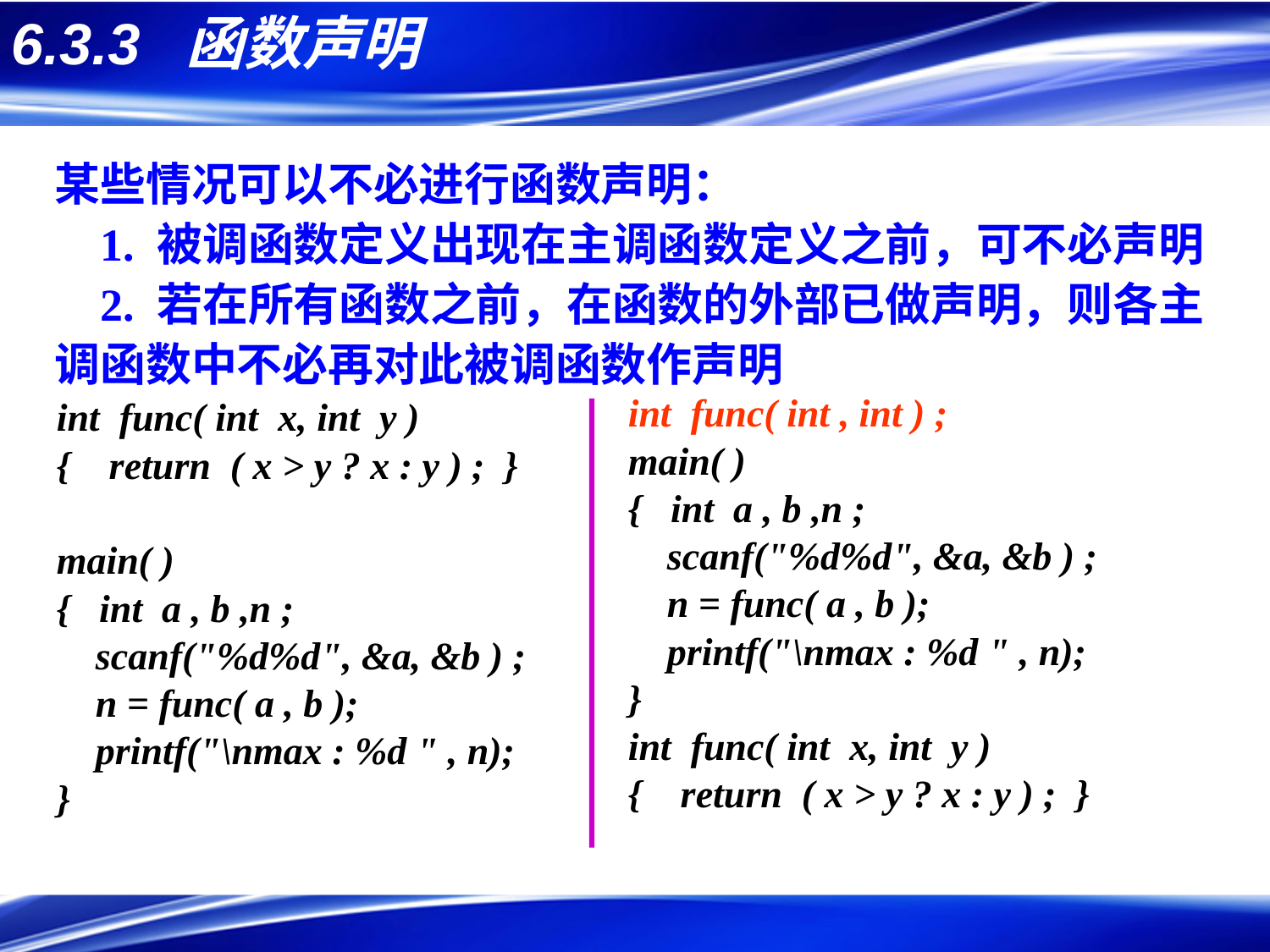

# 6.3.3  函数声明
某些情况可以不必进行函数声明：
    1. 被调函数定义出现在主调函数定义之前，可不必声明
    2. 若在所有函数之前，在函数的外部已做声明，则各主调函数中不必再对此被调函数作声明

int  func( int , int ) ;
main( )
{   int  a , b ,n ;
    scanf("%d%d", &a, &b ) ;
    n = func( a , b );
    printf("\nmax : %d " , n);
}
int  func( int  x, int  y )
{    return  ( x > y ? x : y ) ;  }
int  func( int  x, int  y )
{    return  ( x > y ? x : y ) ;  }

main( )
{   int  a , b ,n ;
    scanf("%d%d", &a, &b ) ;
    n = func( a , b );
    printf("\nmax : %d " , n);
}